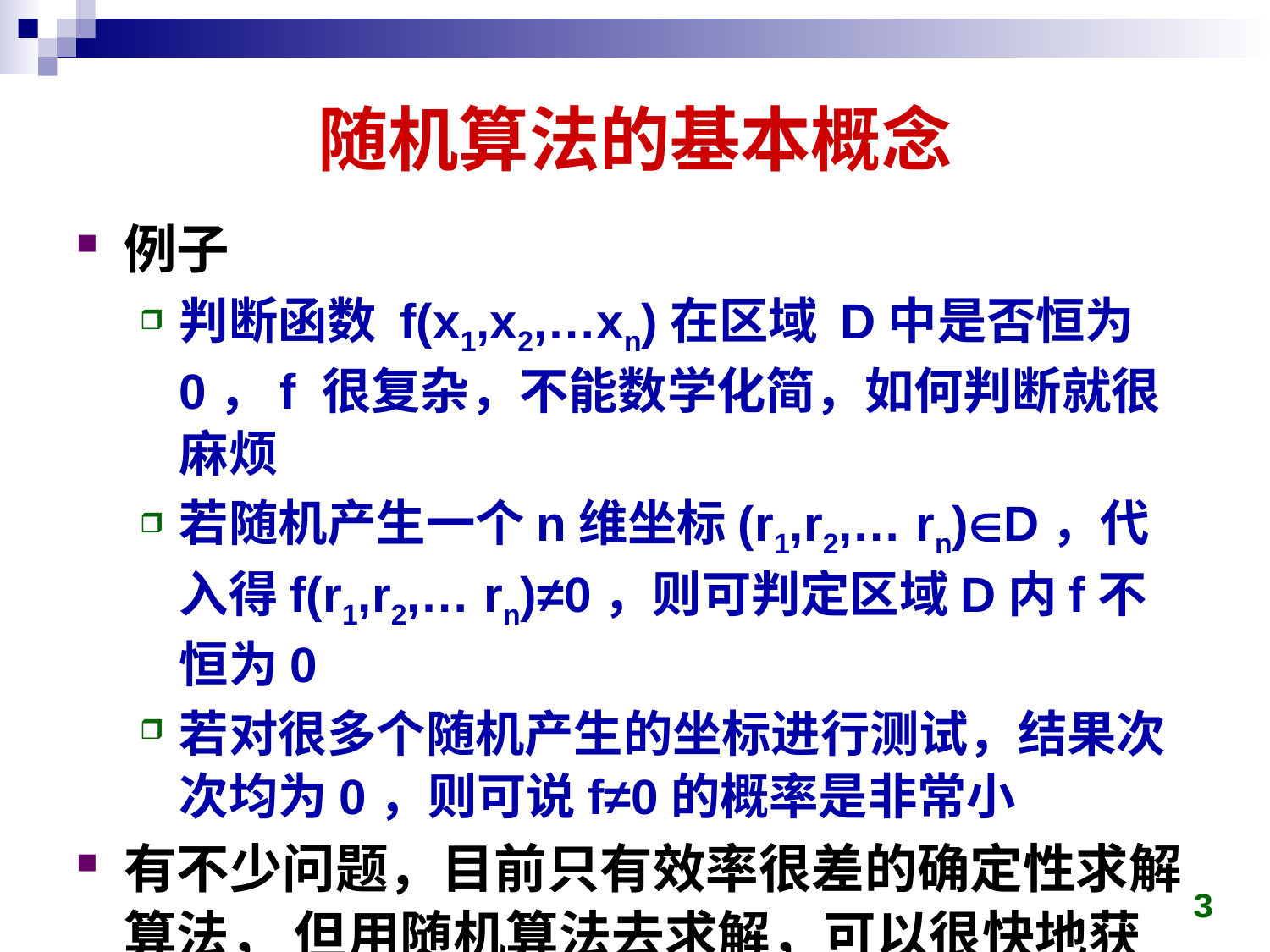

# 随机算法的基本概念
例子
判断函数 f(x1,x2,…xn)在区域 D中是否恒为0，f 很复杂，不能数学化简，如何判断就很麻烦
若随机产生一个n维坐标(r1,r2,… rn)∈D，代入得f(r1,r2,… rn)≠0，则可判定区域D内f不恒为0
若对很多个随机产生的坐标进行测试，结果次次均为0，则可说f≠0的概率是非常小
有不少问题，目前只有效率很差的确定性求解算法， 但用随机算法去求解，可以很快地获得相当可信的结果
3